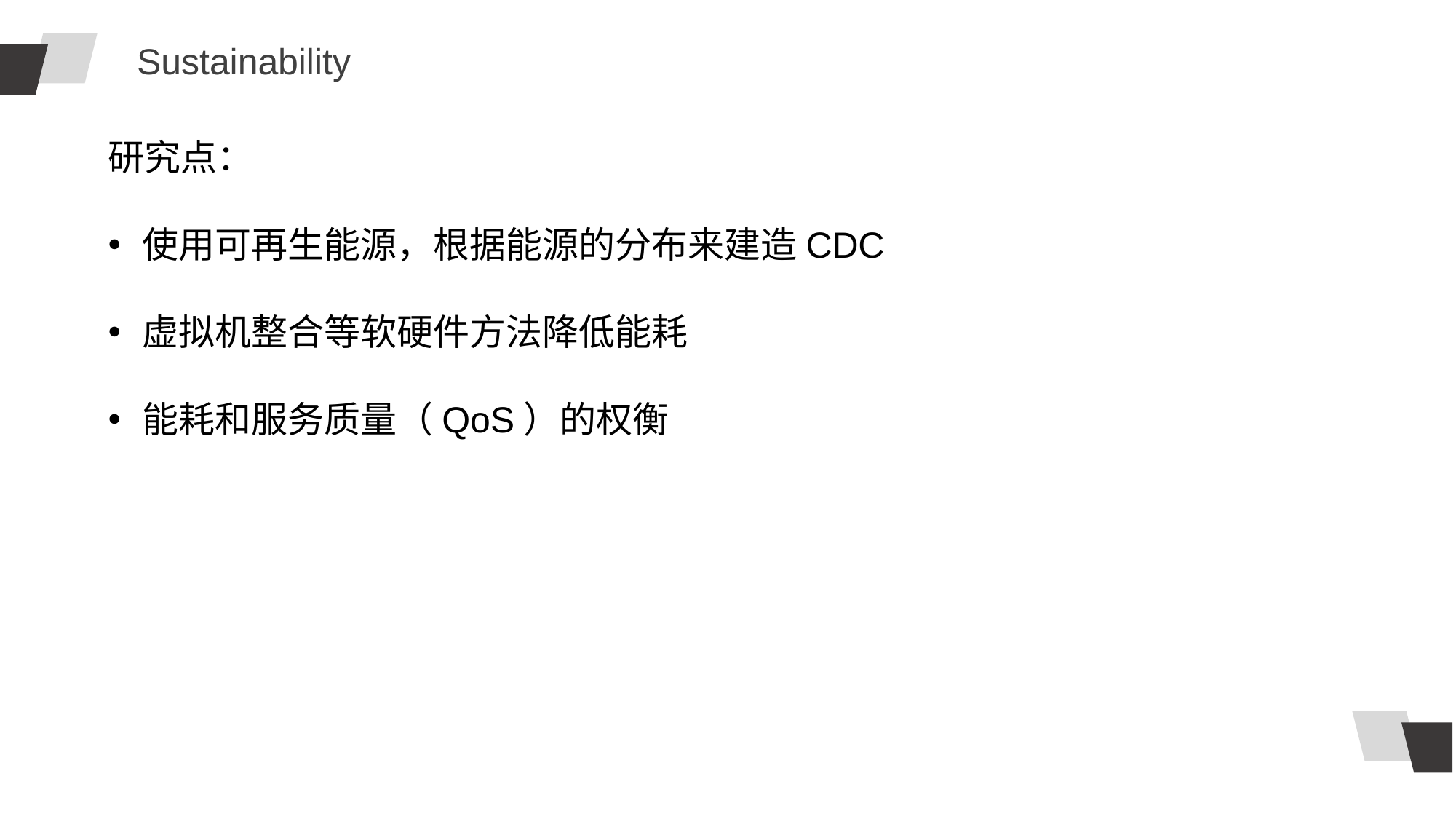

Sustainability
研究点：

使用可再生能源，根据能源的分布来建造CDC

虚拟机整合等软硬件方法降低能耗

能耗和服务质量（QoS）的权衡